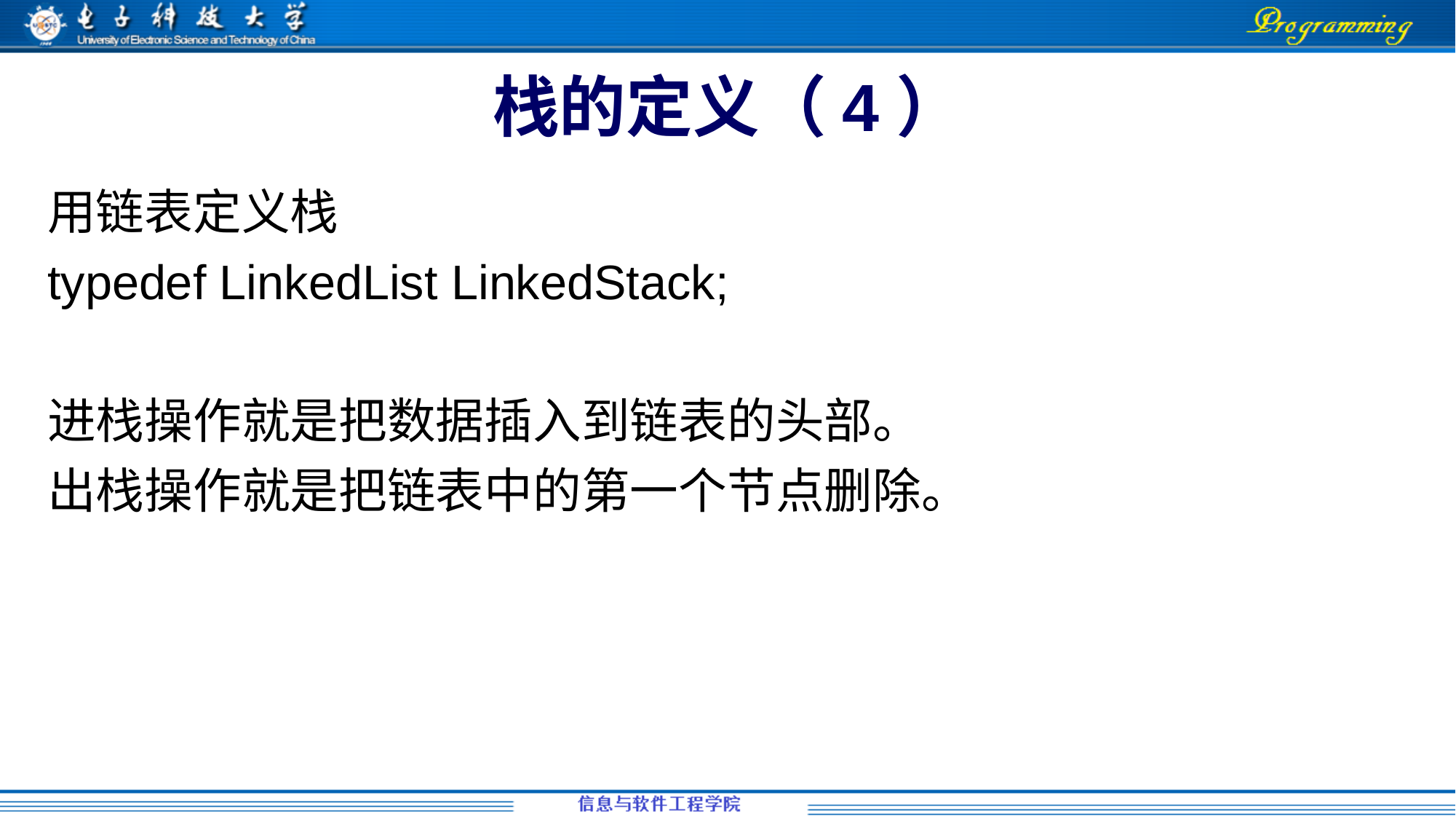

# 栈的定义（4）
用链表定义栈
typedef LinkedList LinkedStack;

进栈操作就是把数据插入到链表的头部。
出栈操作就是把链表中的第一个节点删除。